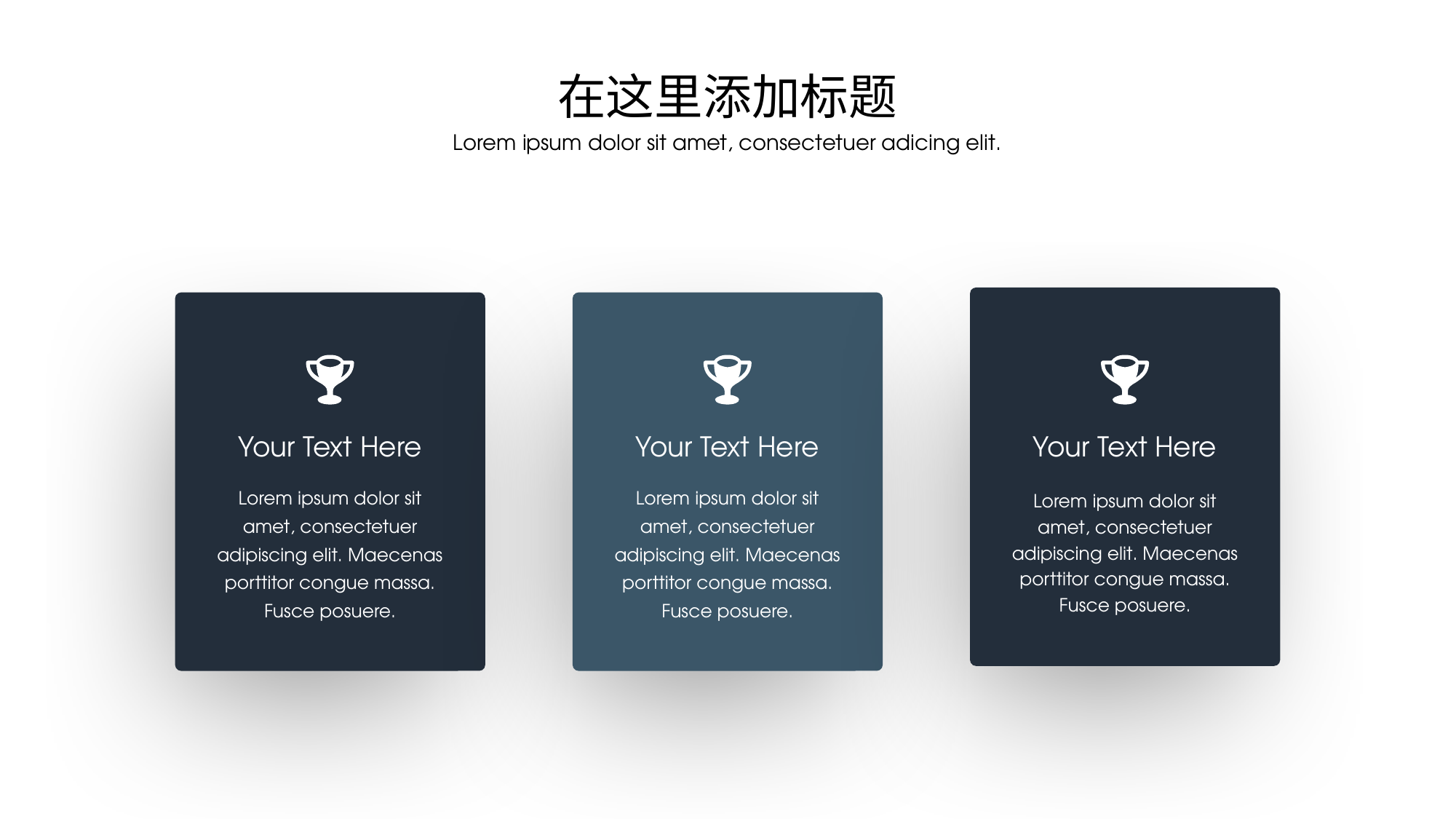

在这里添加标题
Lorem ipsum dolor sit amet, consectetuer adicing elit.

Your Text Here
Your Text Here
Your Text Here
Lorem ipsum dolor sit amet, consectetuer adipiscing elit. Maecenas porttitor congue massa. Fusce posuere.
Lorem ipsum dolor sit amet, consectetuer adipiscing elit. Maecenas porttitor congue massa. Fusce posuere.
Lorem ipsum dolor sit amet, consectetuer adipiscing elit. Maecenas porttitor congue massa. Fusce posuere.